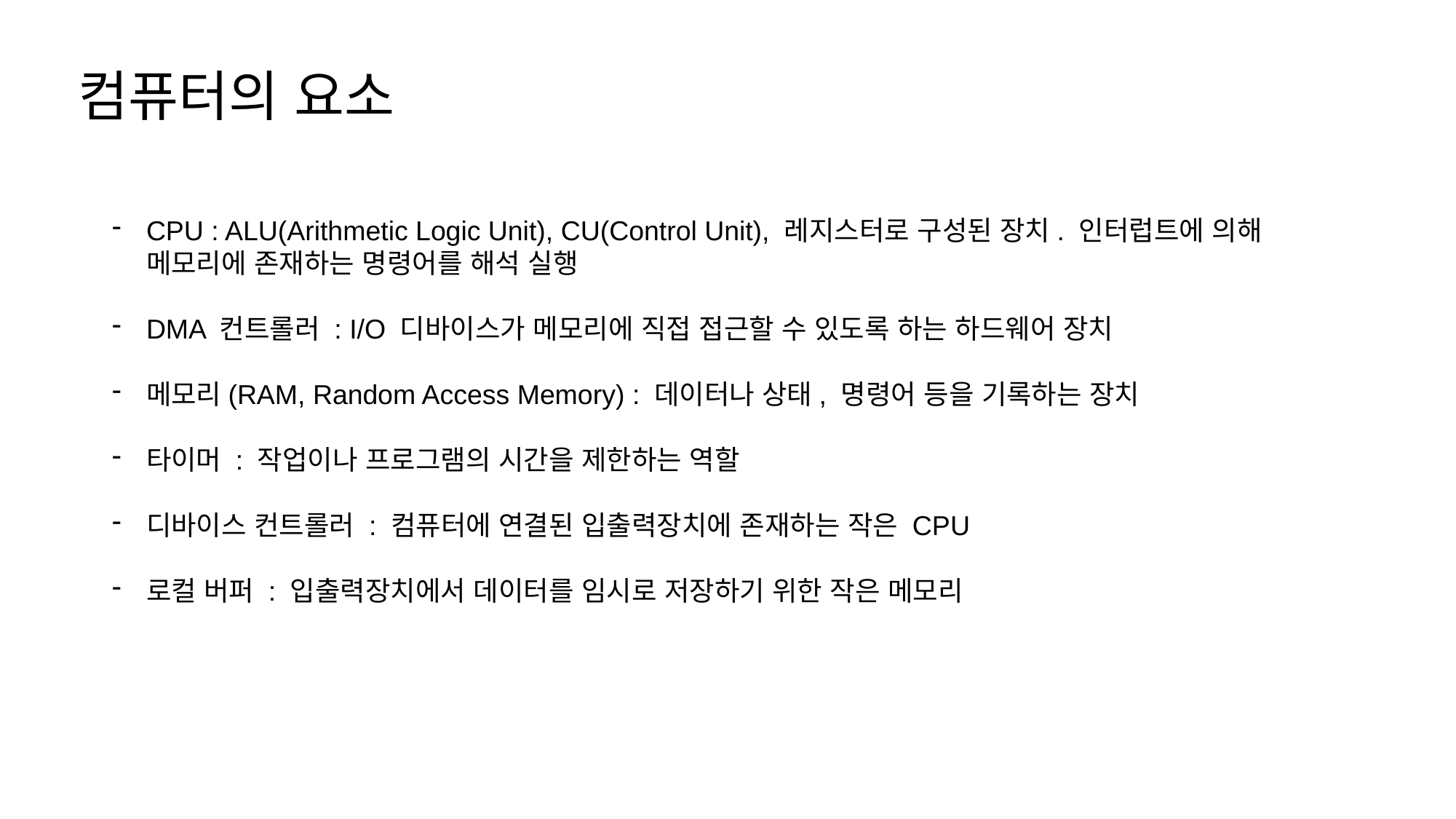

컴퓨터의 요소
CPU : ALU(Arithmetic Logic Unit), CU(Control Unit), 레지스터로 구성된 장치. 인터럽트에 의해 메모리에 존재하는 명령어를 해석 실행

DMA 컨트롤러 : I/O 디바이스가 메모리에 직접 접근할 수 있도록 하는 하드웨어 장치

메모리(RAM, Random Access Memory) : 데이터나 상태, 명령어 등을 기록하는 장치

타이머 : 작업이나 프로그램의 시간을 제한하는 역할

디바이스 컨트롤러 : 컴퓨터에 연결된 입출력장치에 존재하는 작은 CPU

로컬 버퍼 : 입출력장치에서 데이터를 임시로 저장하기 위한 작은 메모리